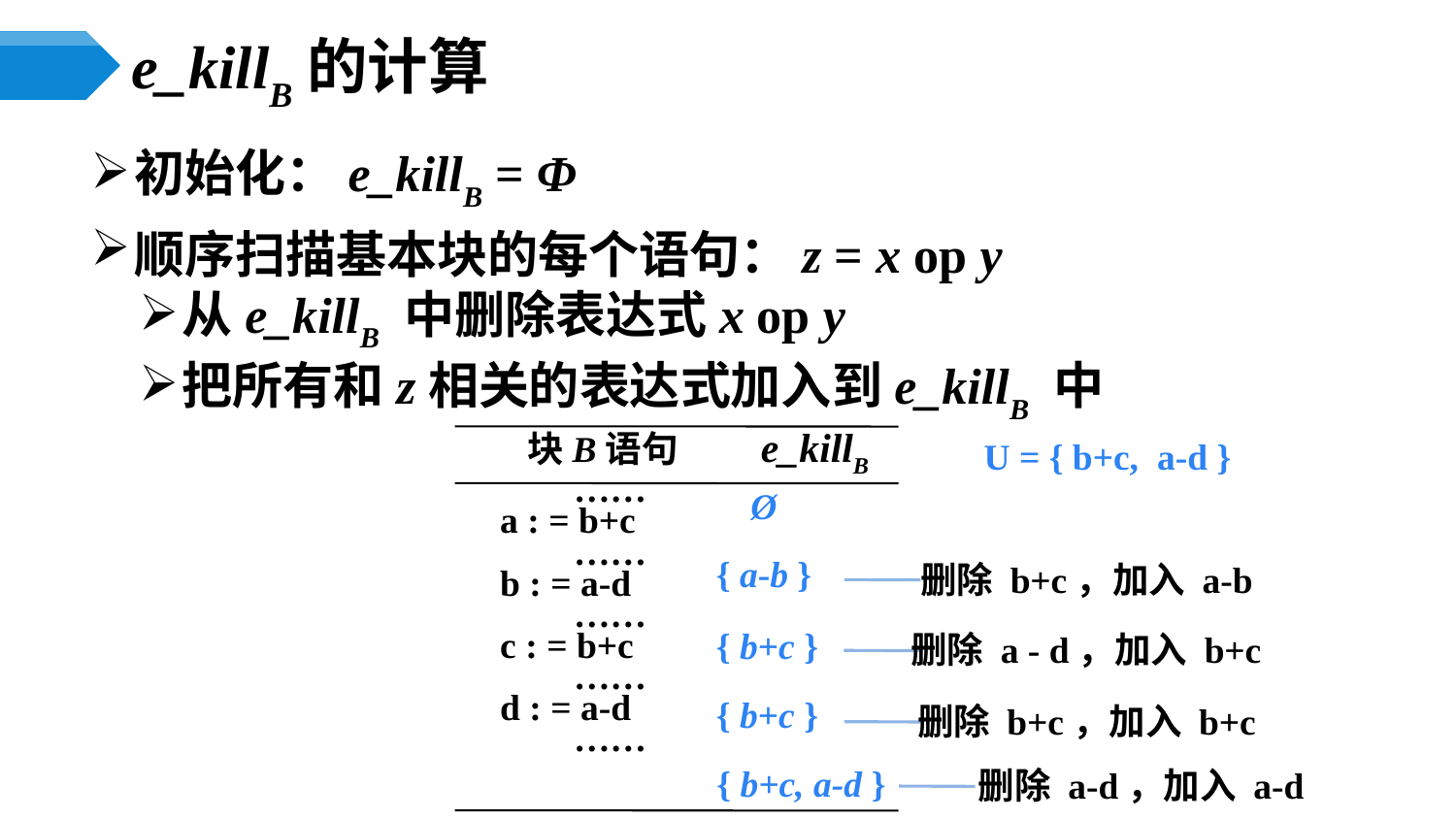

# e_killB的计算
初始化：e_killB = Φ
顺序扫描基本块的每个语句：z = x op y
从e_killB 中删除表达式x op y
把所有和z相关的表达式加入到e_killB 中
  块B语句         e_killB
        ……
a : = b+c
        ……
b : = a-d
        ……
c : = b+c
        ……
d : = a-d
        ……
U = { b+c,  a-d }
Ø
删除 b+c，加入 a-b
{ a-b }
删除 a - d，加入 b+c
{ b+c }
{ b+c }
删除 b+c，加入 b+c
删除 a-d，加入 a-d
{ b+c, a-d }